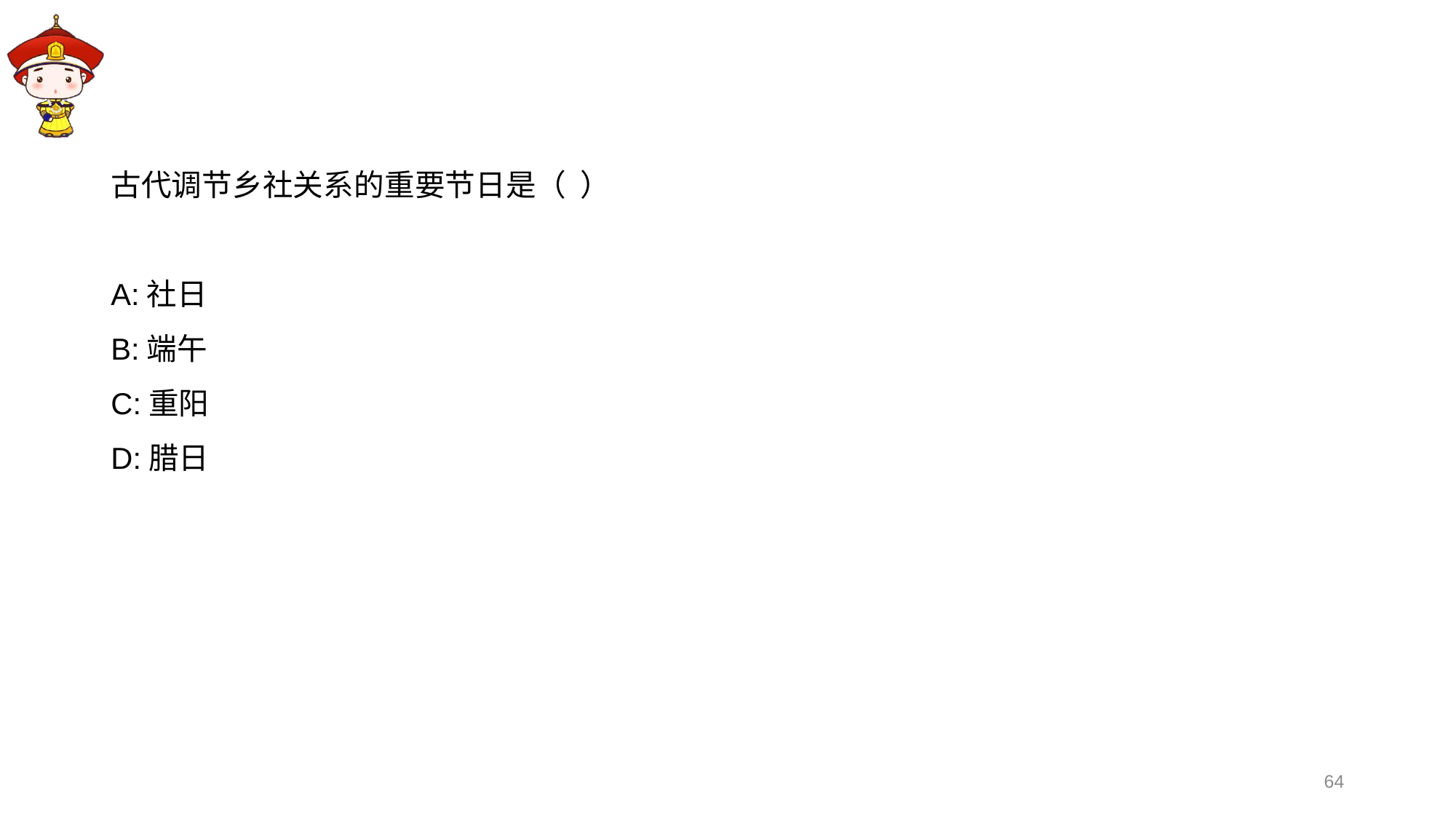

#
古代调节乡社关系的重要节日是（  ）

A:社日
B:端午
C:重阳
D:腊日

64